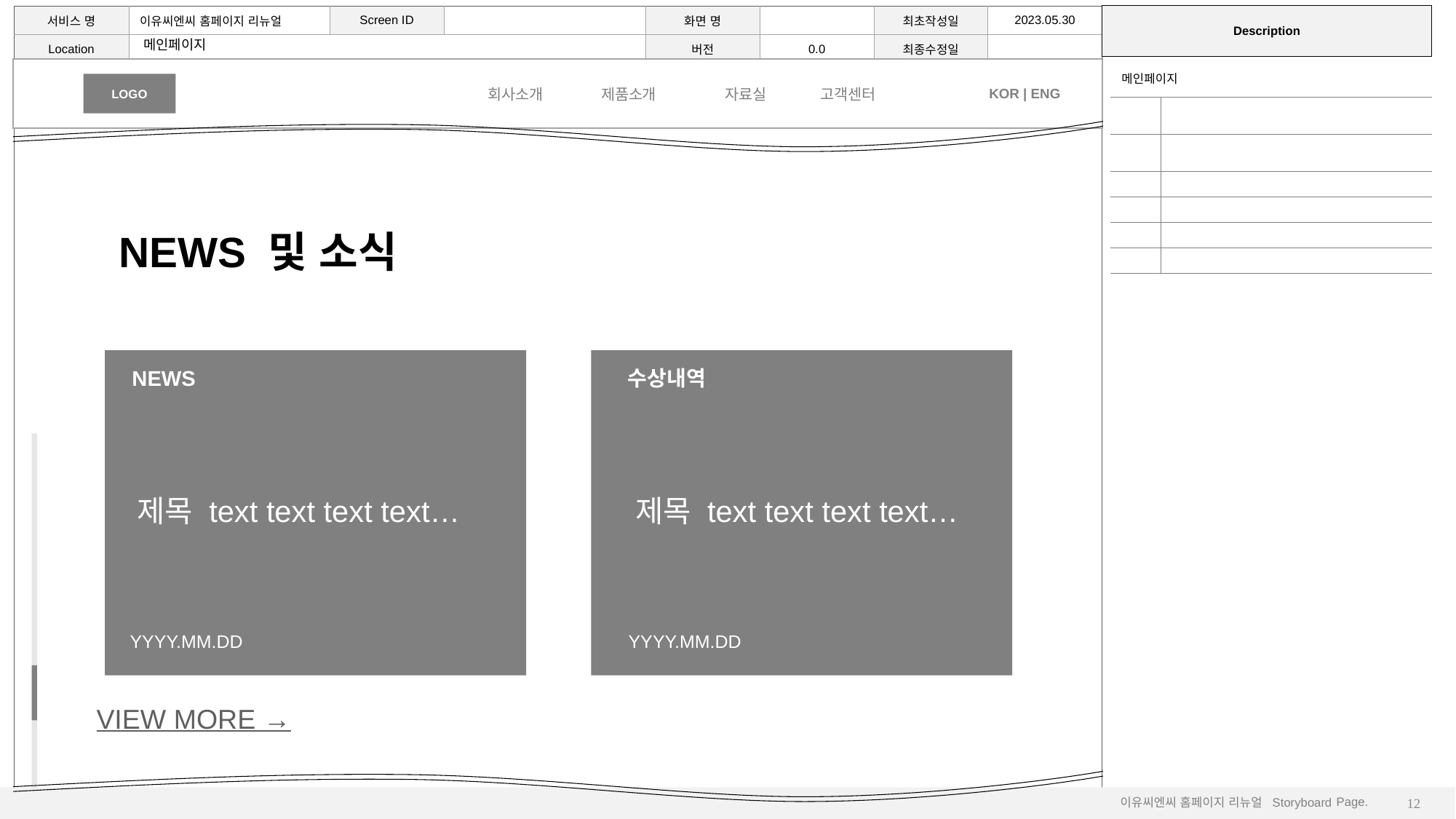

메인페이지

LOGO
회사소개
제품소개
자료실
고객센터
KOR | ENG
| 메인페이지 |  |
| --- | --- |
|  |  |
|  |  |
|  |  |
|  |  |
|  |  |
|  |  |

NEWS 및 소식

NEWS
수상내역

제목 text text text text…
제목 text text text text…
YYYY.MM.DD
YYYY.MM.DD
VIEW MORE →

12